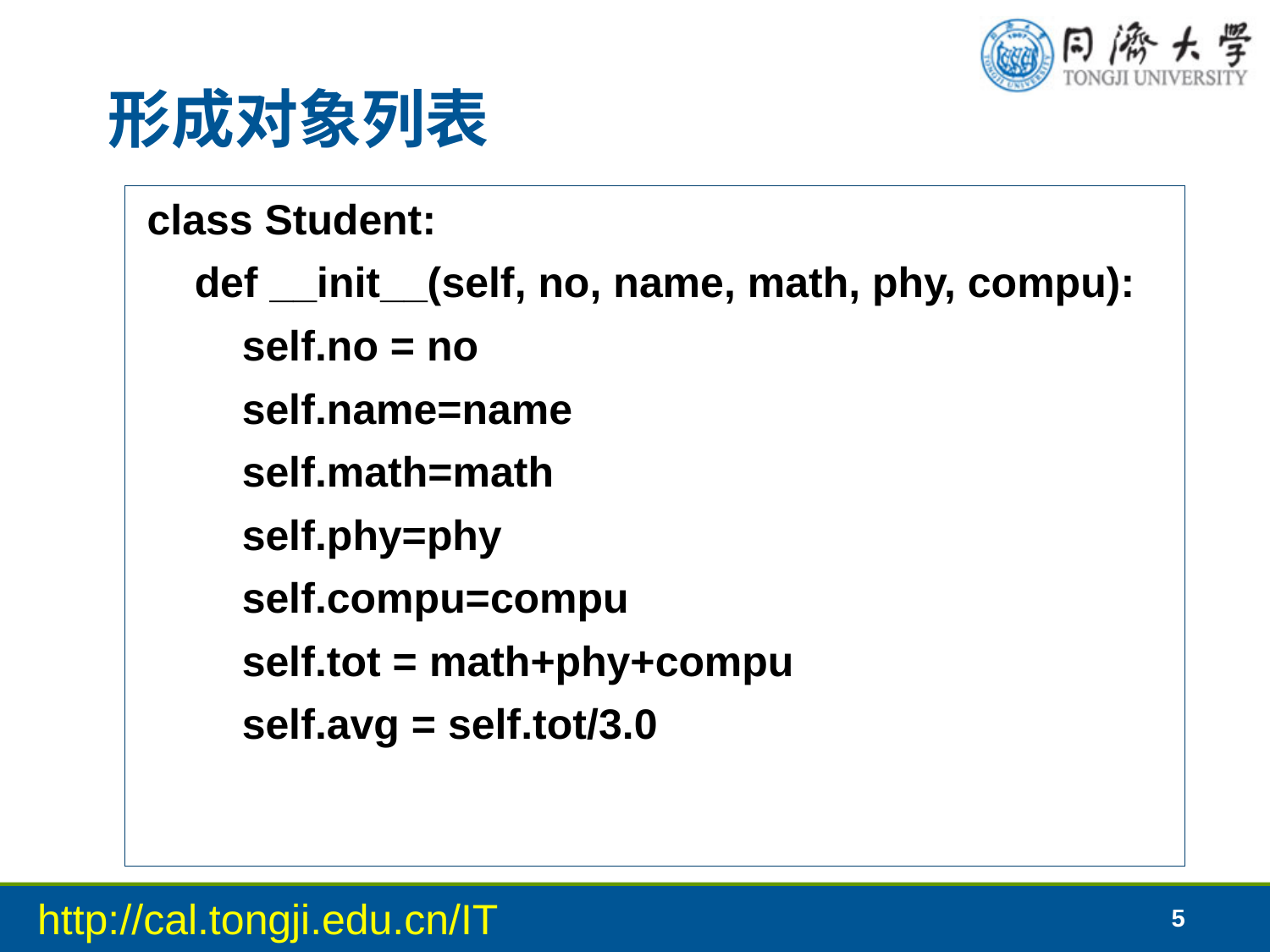

# 形成对象列表
class Student:
    def __init__(self, no, name, math, phy, compu):
        self.no = no
        self.name=name
        self.math=math
        self.phy=phy
        self.compu=compu
        self.tot = math+phy+compu
        self.avg = self.tot/3.0